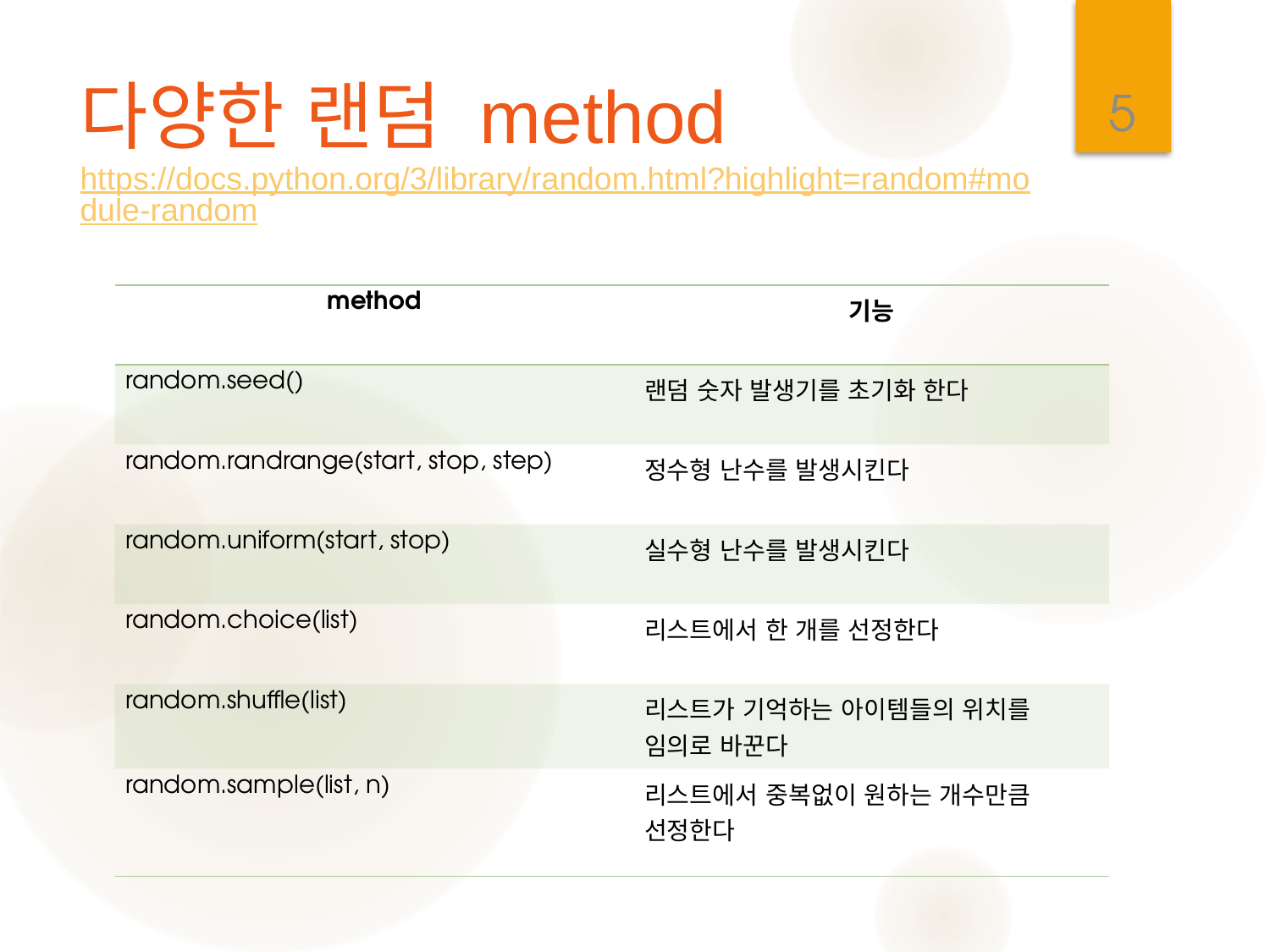

5
# 다양한 랜덤 method https://docs.python.org/3/library/random.html?highlight=random#module-random
| method | 기능 |
| --- | --- |
| random.seed() | 랜덤 숫자 발생기를 초기화 한다 |
| random.randrange(start, stop, step) | 정수형 난수를 발생시킨다 |
| random.uniform(start, stop) | 실수형 난수를 발생시킨다 |
| random.choice(list) | 리스트에서 한 개를 선정한다 |
| random.shuffle(list) | 리스트가 기억하는 아이템들의 위치를 임의로 바꾼다 |
| random.sample(list, n) | 리스트에서 중복없이 원하는 개수만큼 선정한다 |